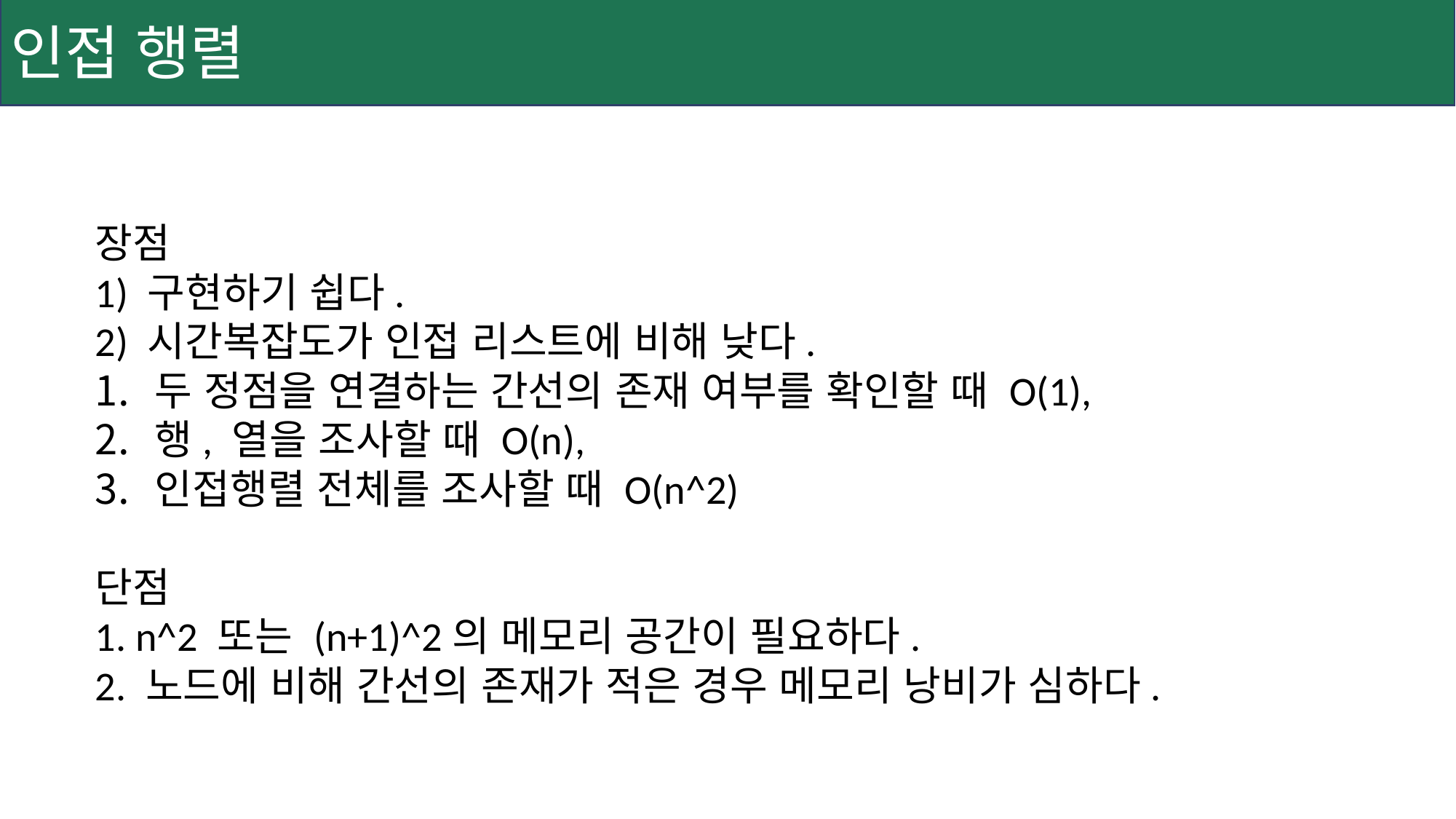

인접 행렬

장점
1) 구현하기 쉽다.
2) 시간복잡도가 인접 리스트에 비해 낮다.
두 정점을 연결하는 간선의 존재 여부를 확인할 때 O(1),
행, 열을 조사할 때 O(n),
인접행렬 전체를 조사할 때 O(n^2)

단점
1. n^2 또는 (n+1)^2의 메모리 공간이 필요하다.
2. 노드에 비해 간선의 존재가 적은 경우 메모리 낭비가 심하다.